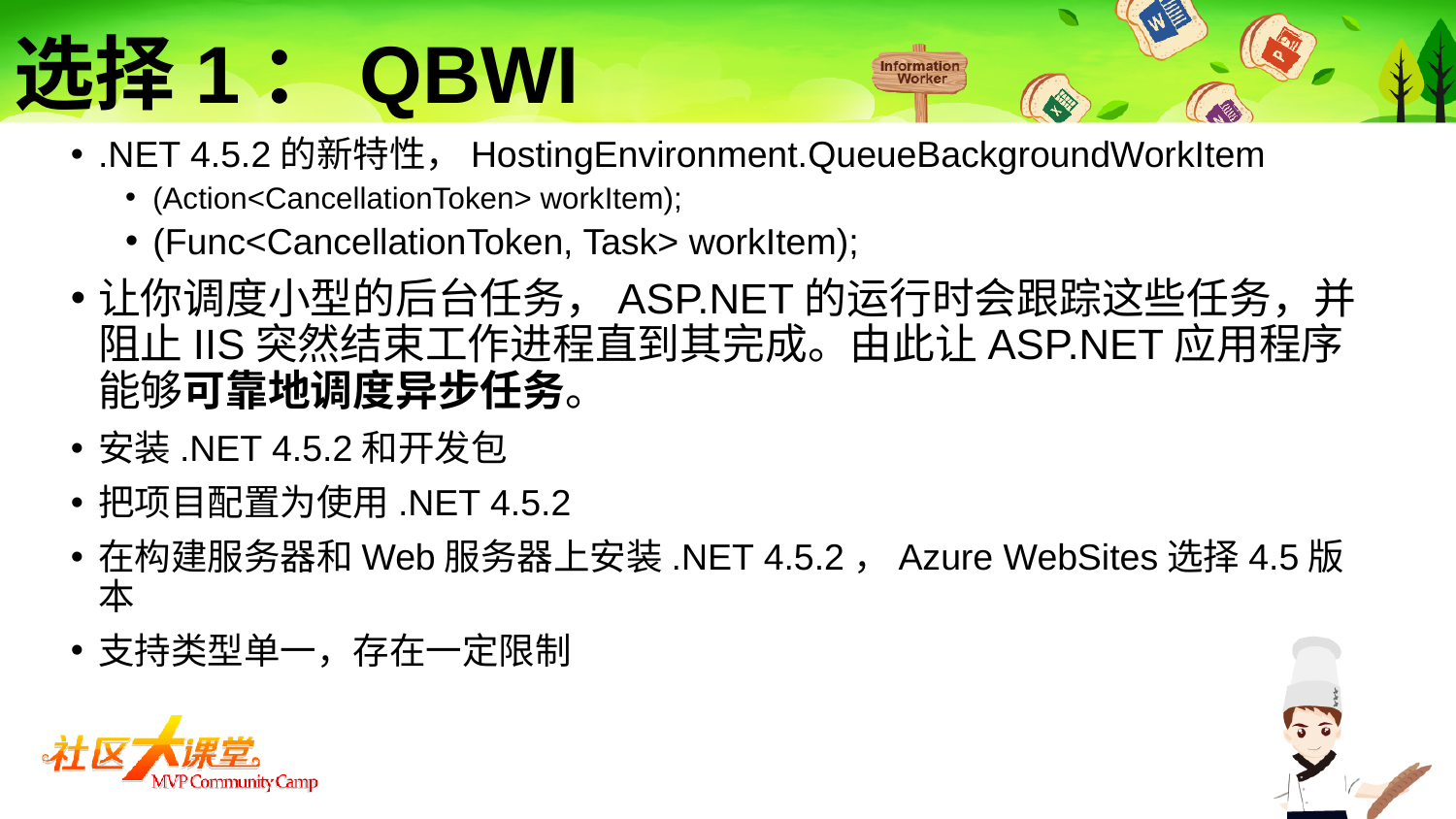

# 选择1：QBWI
.NET 4.5.2的新特性，HostingEnvironment.QueueBackgroundWorkItem
(Action<CancellationToken> workItem);
(Func<CancellationToken, Task> workItem);
让你调度小型的后台任务，ASP.NET的运行时会跟踪这些任务，并阻止IIS突然结束工作进程直到其完成。由此让ASP.NET应用程序能够可靠地调度异步任务。
安装.NET 4.5.2和开发包
把项目配置为使用.NET 4.5.2
在构建服务器和Web服务器上安装.NET 4.5.2，Azure WebSites选择4.5版本
支持类型单一，存在一定限制